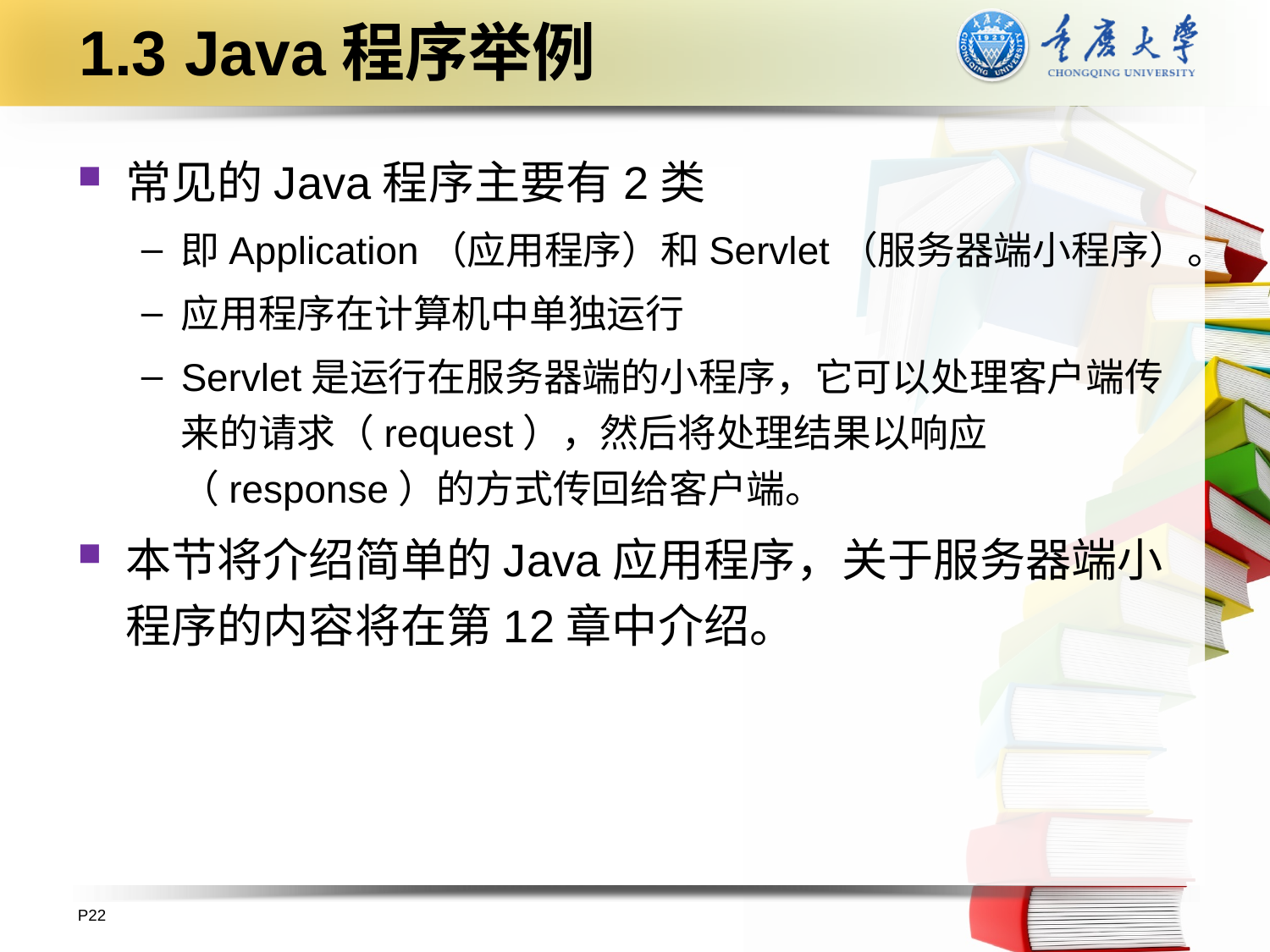

# 1.3 Java程序举例
常见的Java程序主要有2类
即Application（应用程序）和Servlet（服务器端小程序）。
应用程序在计算机中单独运行
Servlet是运行在服务器端的小程序，它可以处理客户端传来的请求（request），然后将处理结果以响应（response）的方式传回给客户端。
本节将介绍简单的Java应用程序，关于服务器端小程序的内容将在第12章中介绍。
P22